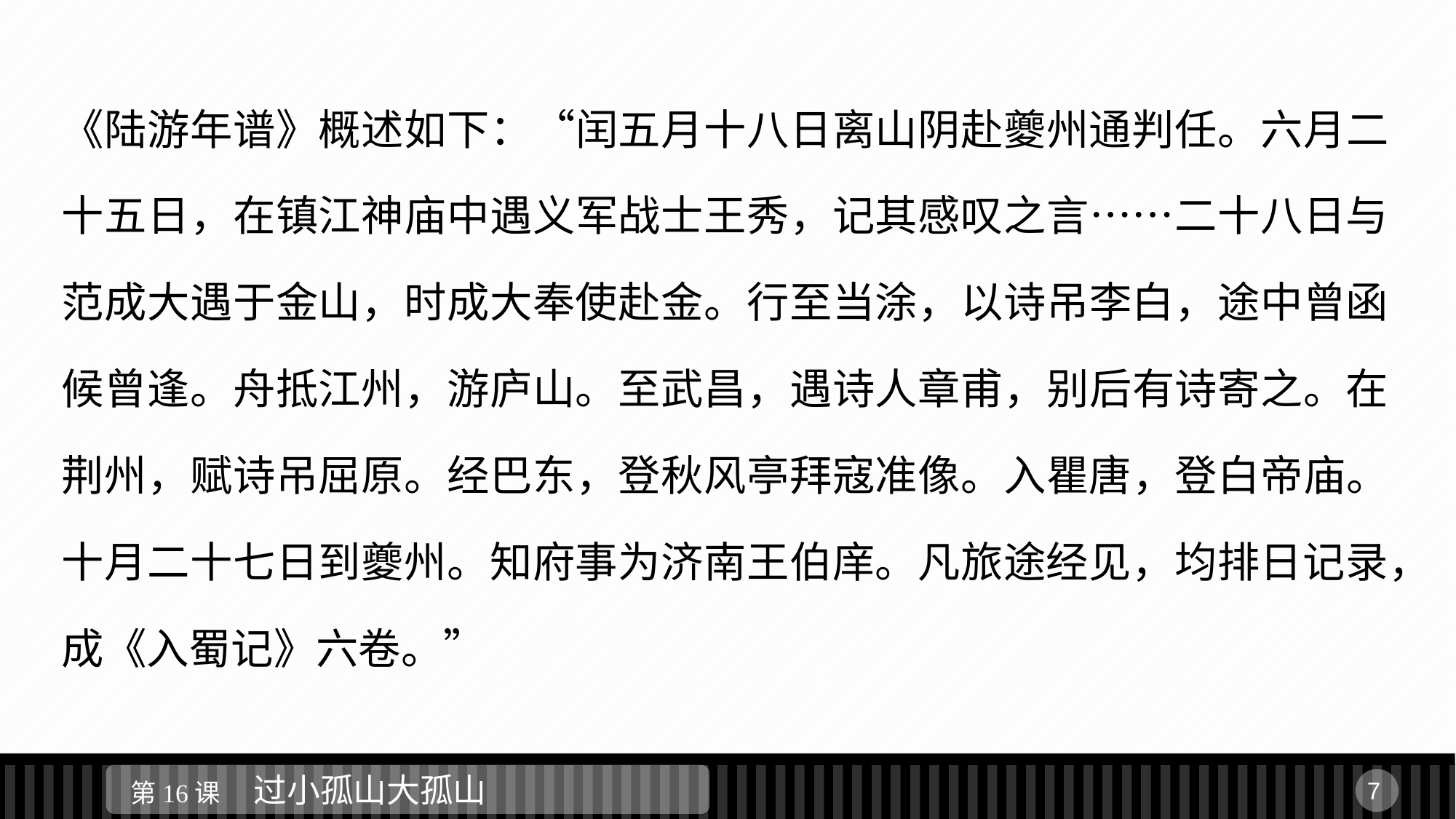

《陆游年谱》概述如下：“闰五月十八日离山阴赴夔州通判任。六月二十五日，在镇江神庙中遇义军战士王秀，记其感叹之言……二十八日与范成大遇于金山，时成大奉使赴金。行至当涂，以诗吊李白，途中曾函候曾逢。舟抵江州，游庐山。至武昌，遇诗人章甫，别后有诗寄之。在荆州，赋诗吊屈原。经巴东，登秋风亭拜寇准像。入瞿唐，登白帝庙。十月二十七日到夔州。知府事为济南王伯庠。凡旅途经见，均排日记录，成《入蜀记》六卷。”